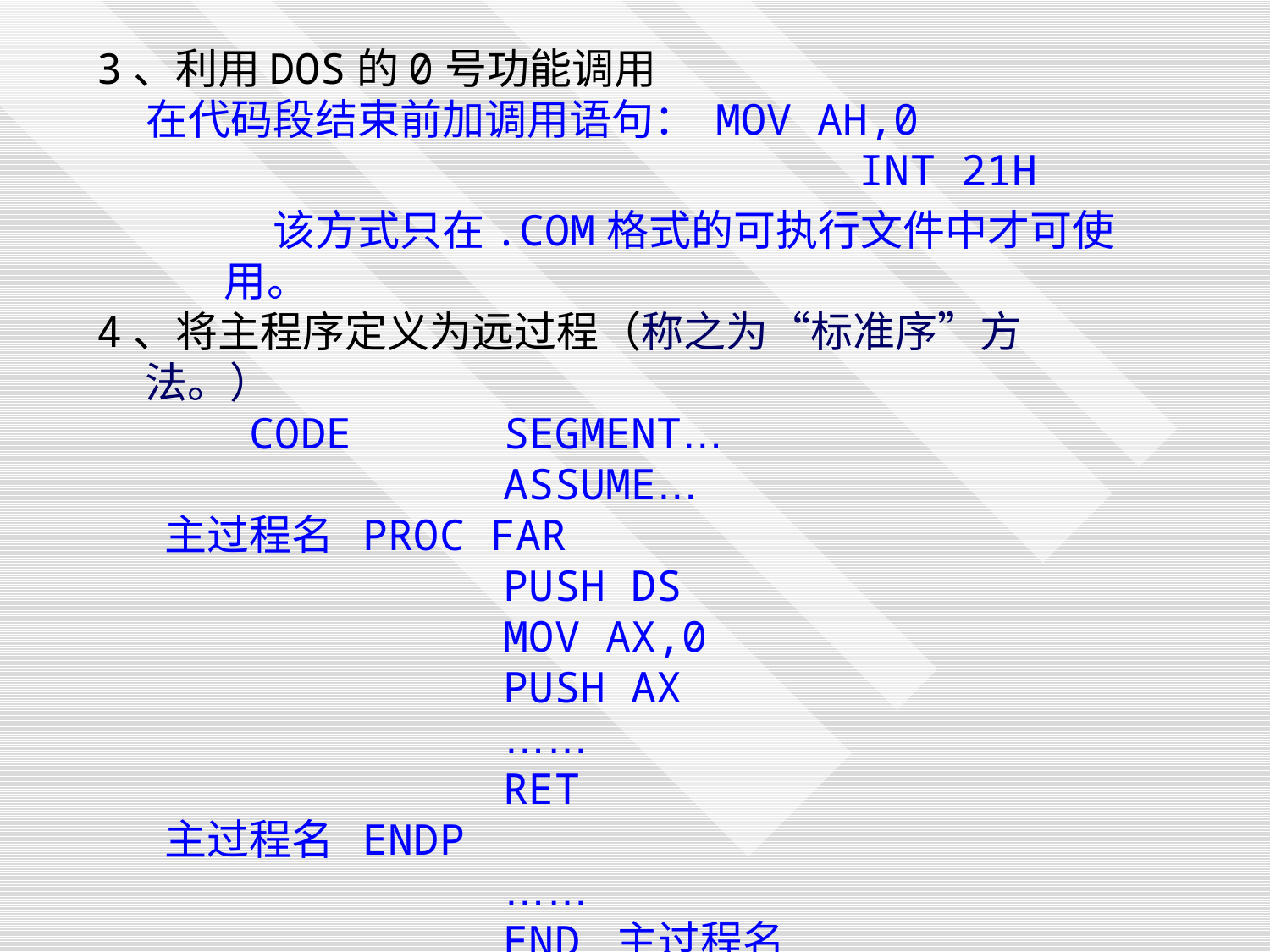

3、利用DOS的0号功能调用
    在代码段结束前加调用语句： MOV AH,0
                         INT 21H
    该方式只在.COM格式的可执行文件中才可使用。
4、将主程序定义为远过程（称之为“标准序”方法。）
      CODE      SEGMENT…
                ASSUME…
      主过程名  PROC FAR
                PUSH DS
                MOV AX,0
                PUSH AX
                ……
                RET
      主过程名  ENDP
                ……
                END 主过程名